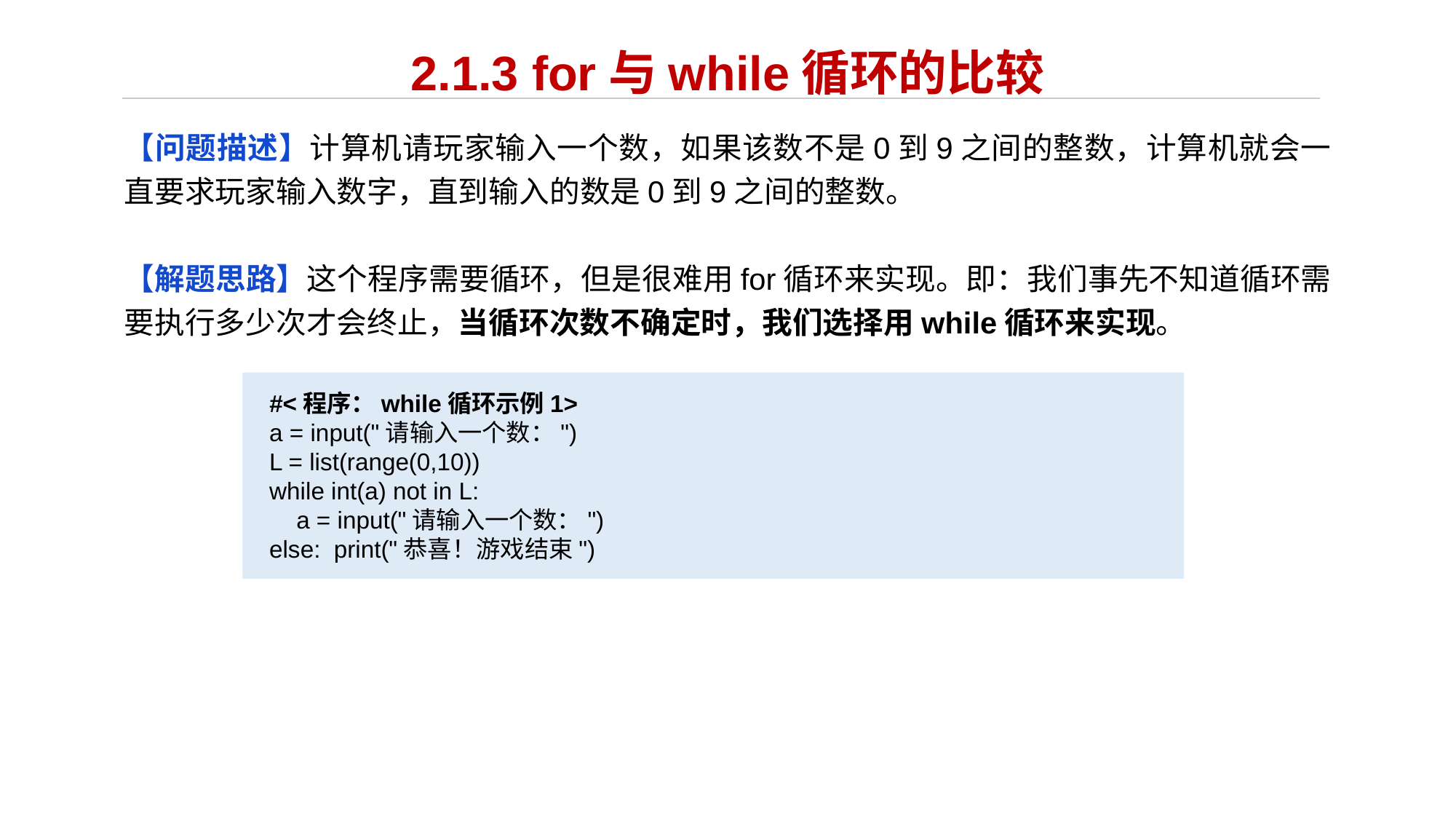

# 2.1.3 for与while循环的比较
【问题描述】计算机请玩家输入一个数，如果该数不是0到9之间的整数，计算机就会一直要求玩家输入数字，直到输入的数是0到9之间的整数。

【解题思路】这个程序需要循环，但是很难用for循环来实现。即：我们事先不知道循环需要执行多少次才会终止，当循环次数不确定时，我们选择用while循环来实现。

#<程序：while循环示例1>
a = input("请输入一个数：")
L = list(range(0,10))
while int(a) not in L:
    a = input("请输入一个数：")
else:  print("恭喜！游戏结束")